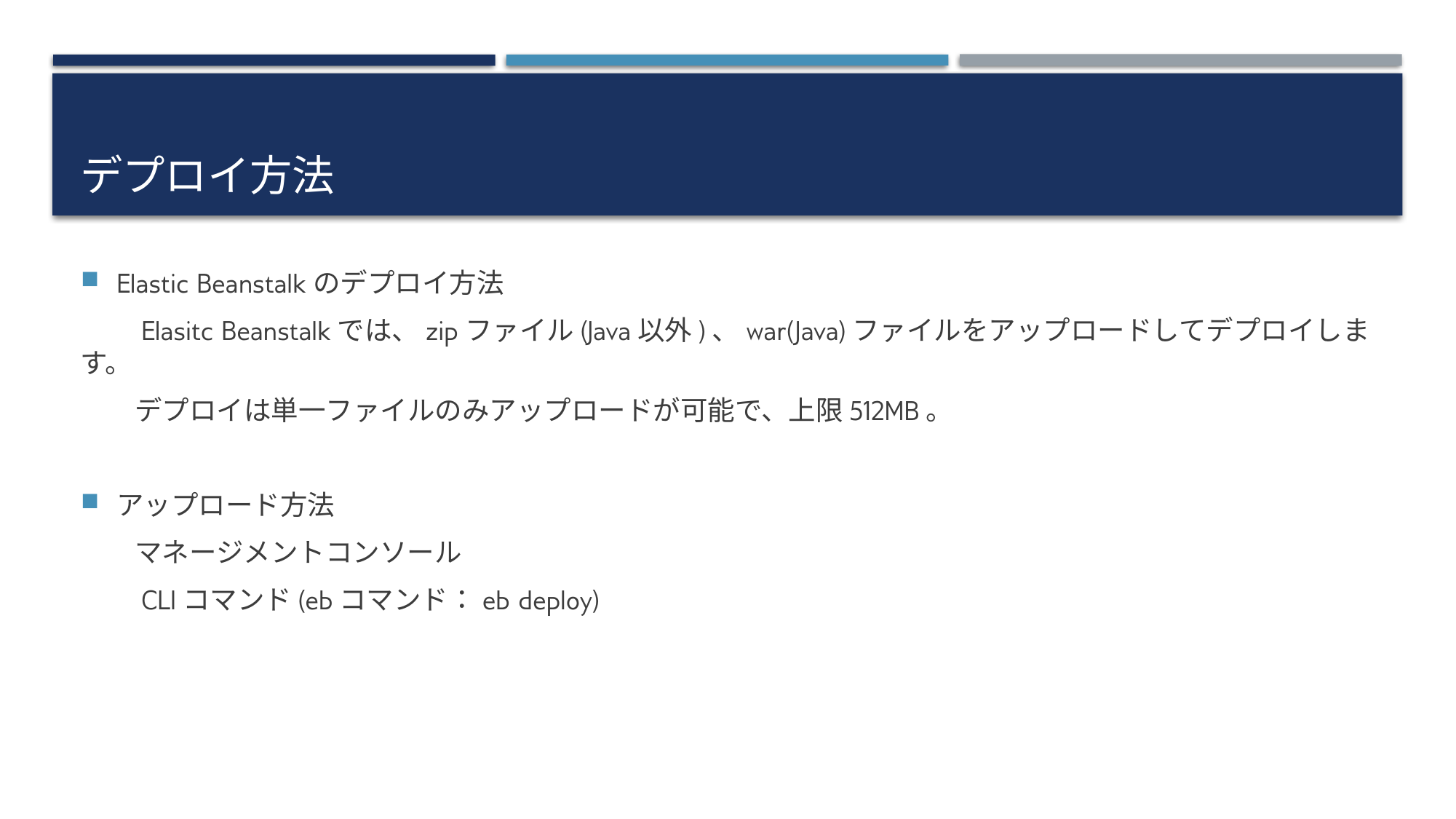

# デプロイ方法
Elastic Beanstalkのデプロイ方法
　　Elasitc Beanstalkでは、zipファイル(Java以外)、war(Java)ファイルをアップロードしてデプロイします。
　　デプロイは単一ファイルのみアップロードが可能で、上限512MB。

アップロード方法
　　マネージメントコンソール
　　CLIコマンド(ebコマンド：eb deploy)